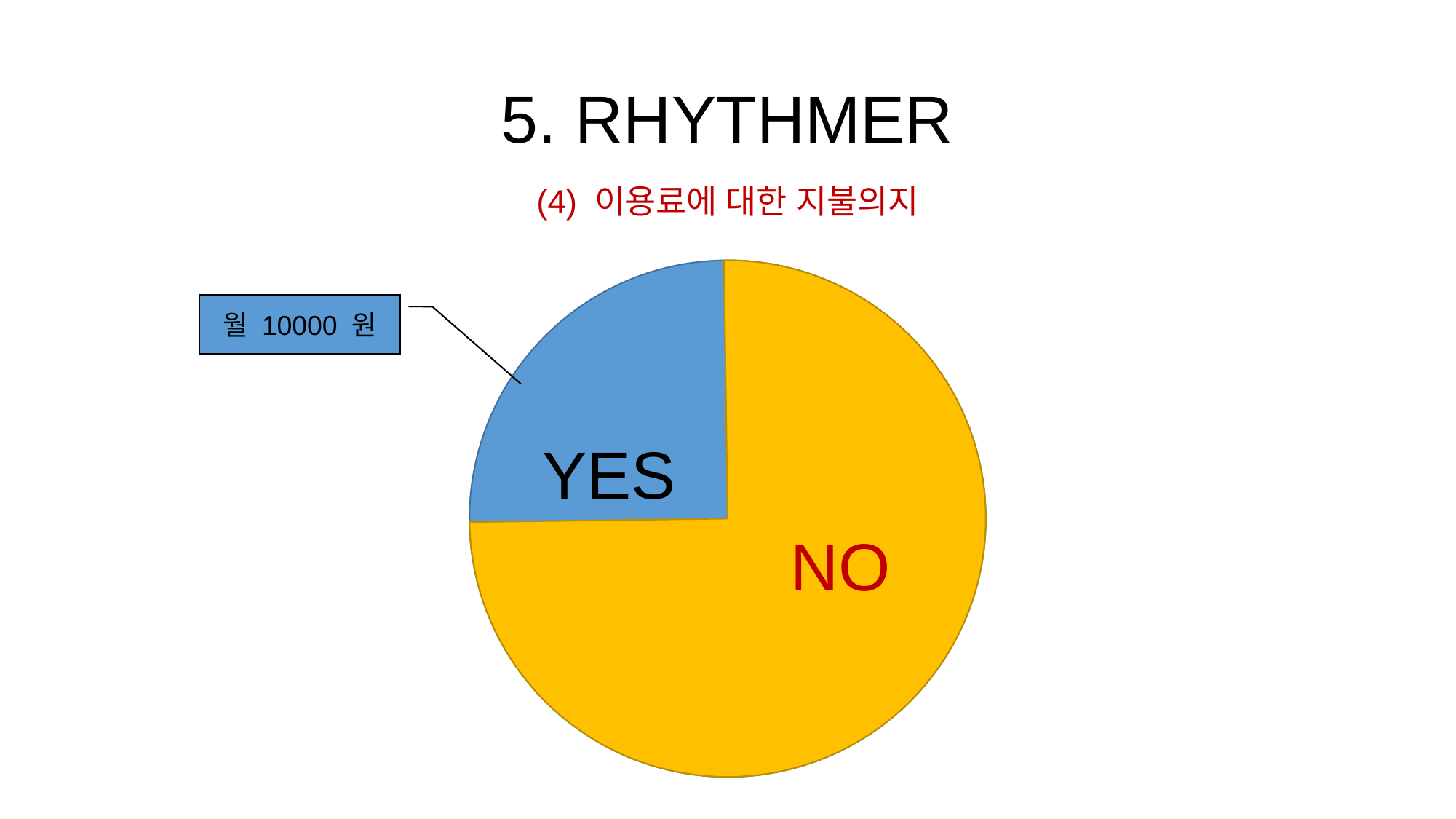

# 5. RHYTHMER
(4) 이용료에 대한 지불의지

월 10000 원
YES
NO